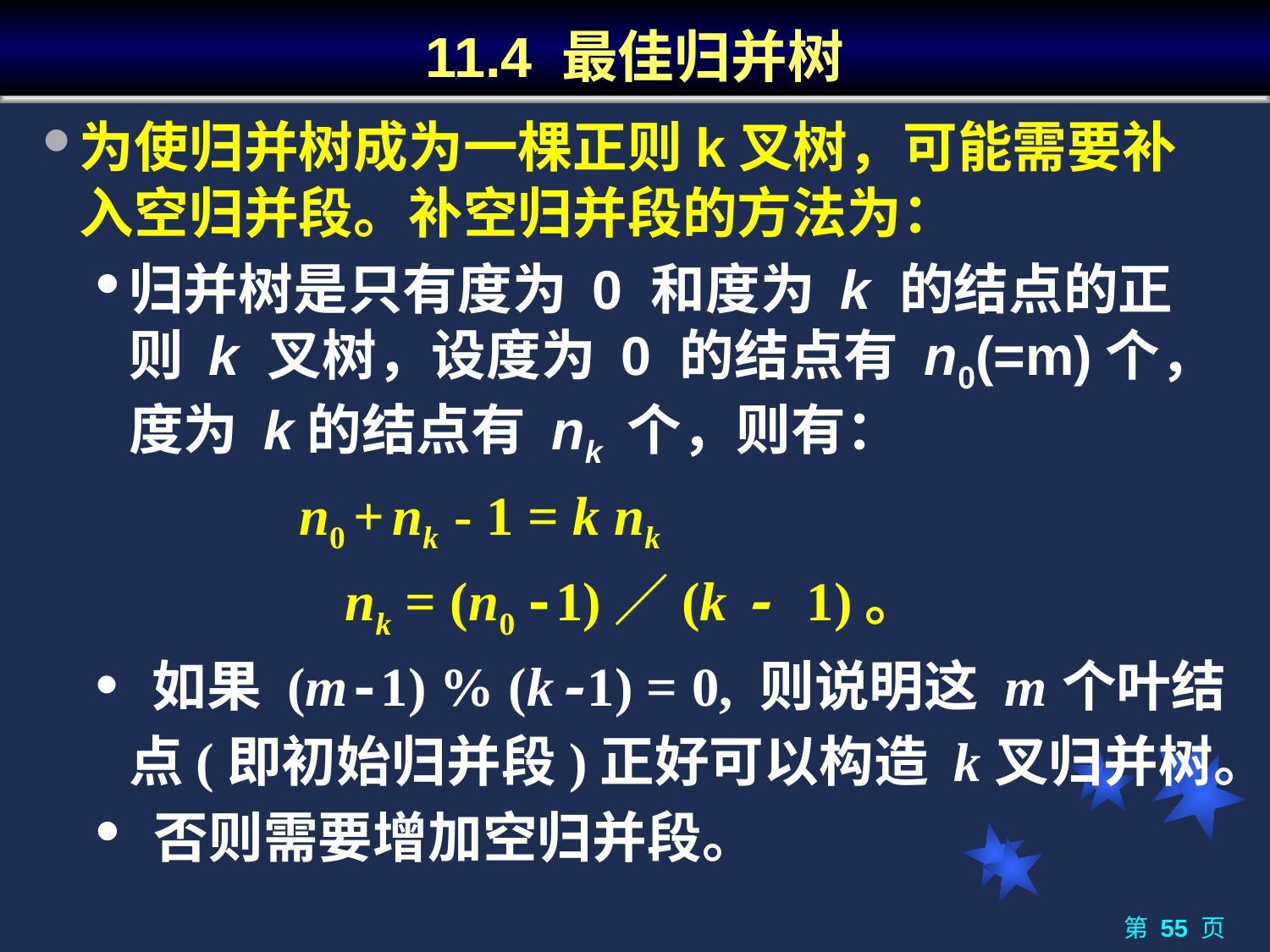

# 11.4 最佳归并树
为使归并树成为一棵正则k叉树，可能需要补入空归并段。补空归并段的方法为：
归并树是只有度为 0 和度为 k 的结点的正则 k 叉树，设度为 0 的结点有 n0(=m)个，度为 k的结点有 nk  个，则有：
		 	       n0 + nk  - 1 = k nk
                      nk = (n0 -1)／(k - 1)。
 如果 (m-1) % (k-1) = 0, 则说明这 m 个叶结点(即初始归并段)正好可以构造 k叉归并树。
 否则需要增加空归并段。
第 55 页